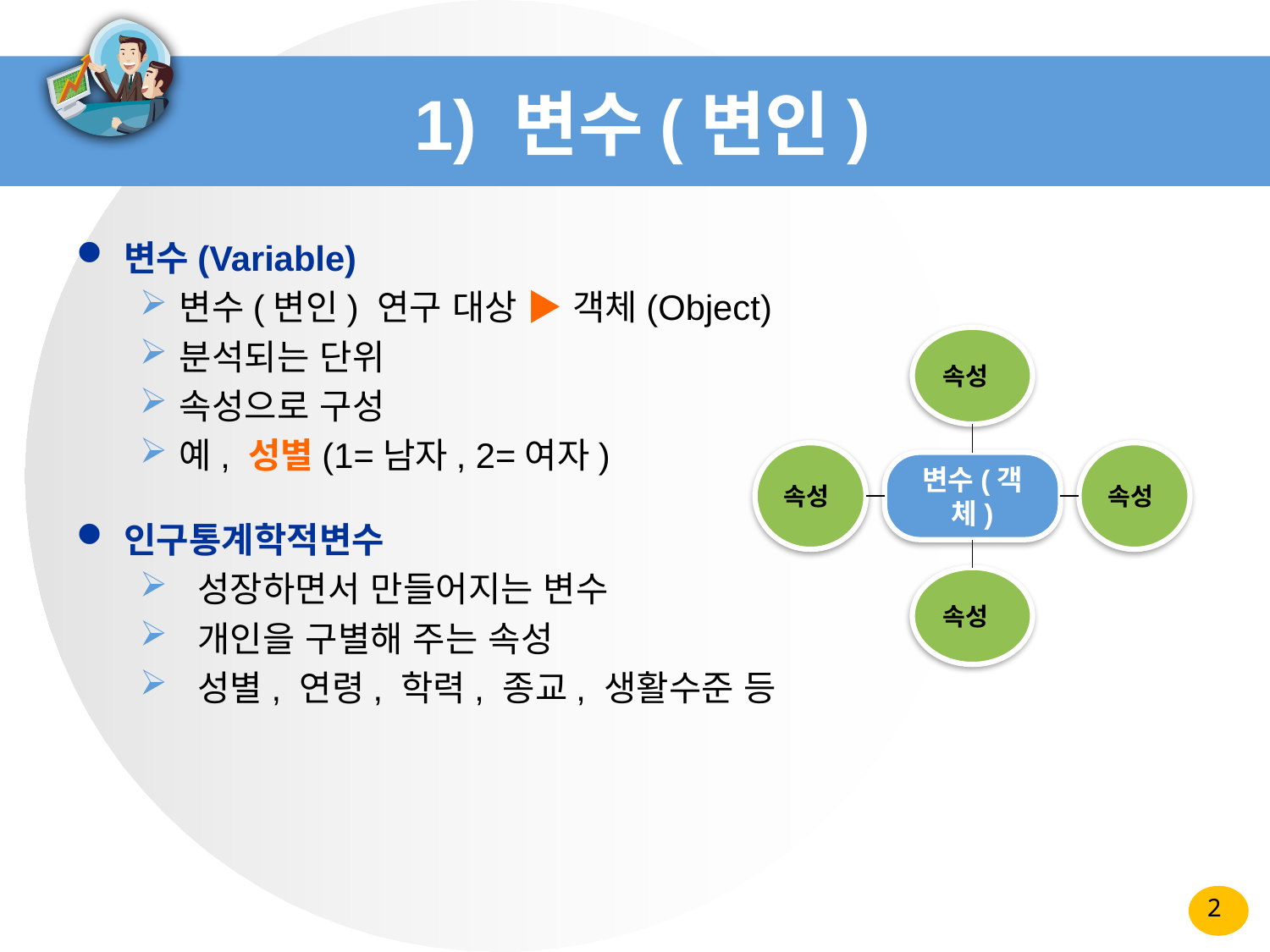

# 1) 변수(변인)
변수(Variable)
변수(변인) 연구 대상 ▶ 객체(Object)
분석되는 단위
속성으로 구성
예, 성별(1=남자, 2=여자)

인구통계학적변수
 성장하면서 만들어지는 변수
 개인을 구별해 주는 속성
 성별, 연령, 학력, 종교, 생활수준 등
속성
속성
속성
변수(객체)
속성
2